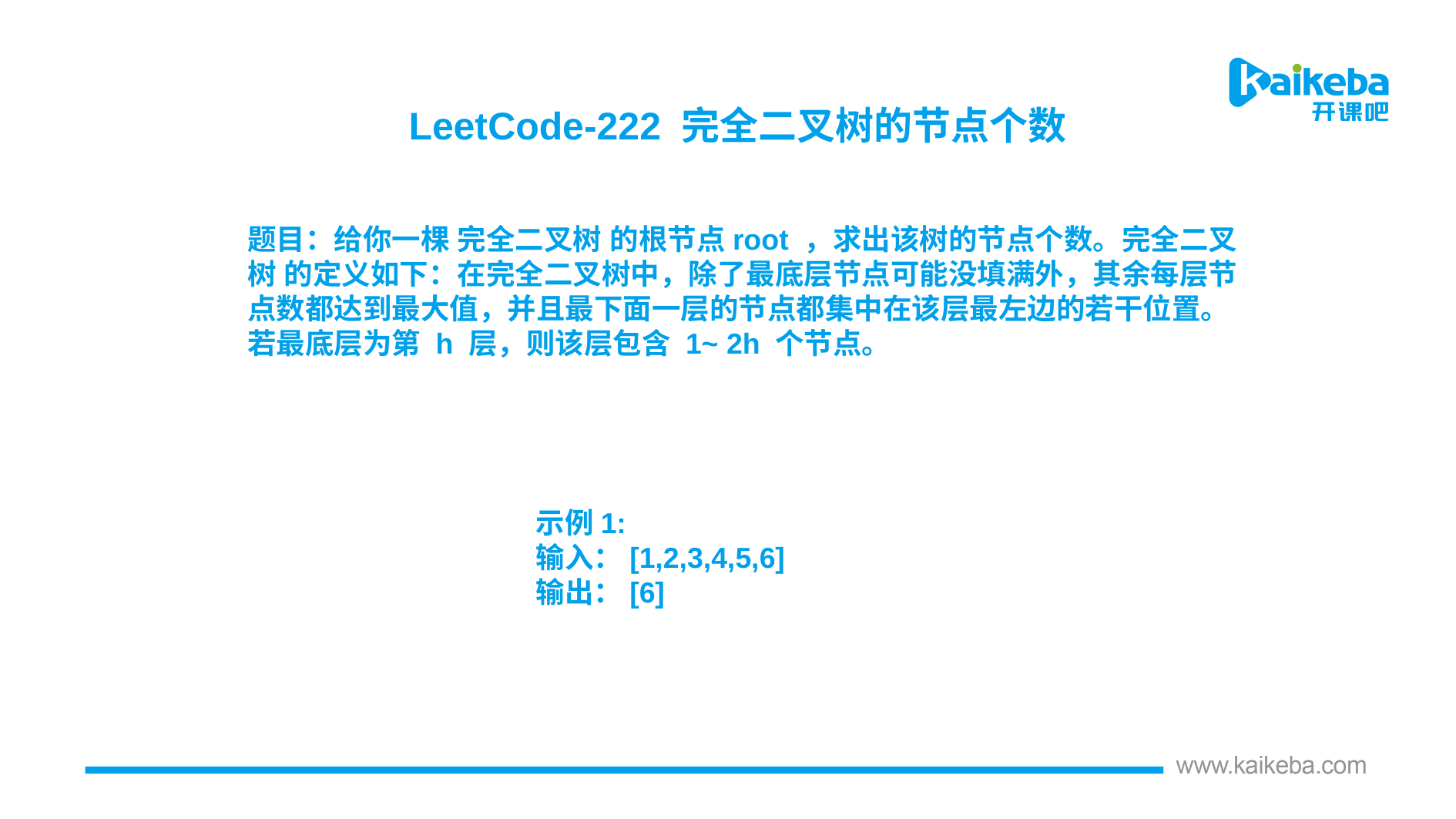

LeetCode-222 完全二叉树的节点个数
题目：给你一棵 完全二叉树 的根节点root ，求出该树的节点个数。完全二叉树 的定义如下：在完全二叉树中，除了最底层节点可能没填满外，其余每层节点数都达到最大值，并且最下面一层的节点都集中在该层最左边的若干位置。若最底层为第 h 层，则该层包含 1~ 2h 个节点。

示例1:
输入：[1,2,3,4,5,6]
输出：[6]